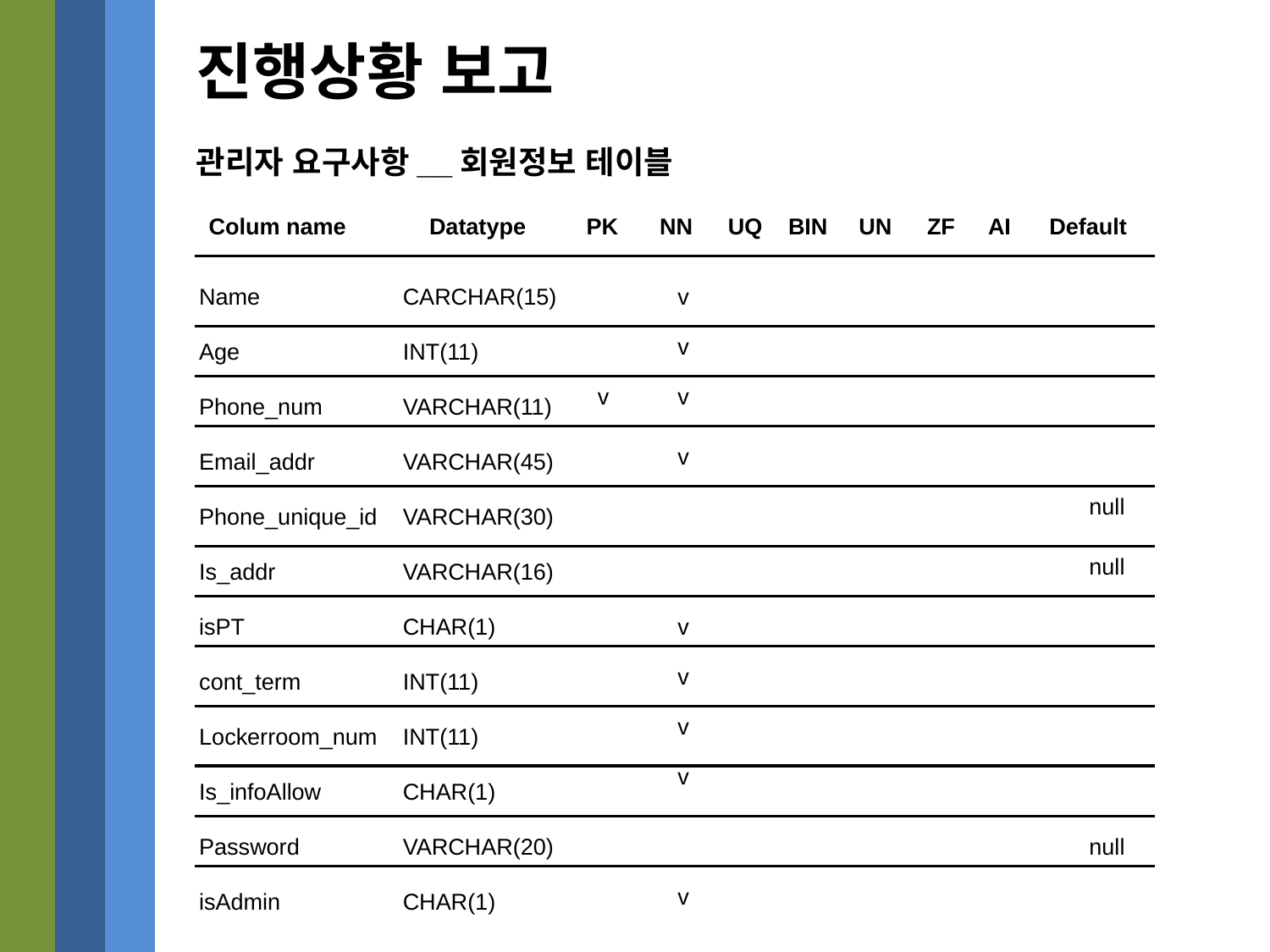

진행상황 보고
관리자 요구사항__회원정보 테이블
Colum name
Datatype
PK
NN
UQ
BIN
UN
ZF
AI
Default
Name

Age

Phone_num

Email_addr

Phone_unique_id

Is_addr

isPT

cont_term

Lockerroom_num

Is_infoAllow

Password

isAdmin
CARCHAR(15)

INT(11)

VARCHAR(11)

VARCHAR(45)

VARCHAR(30)

VARCHAR(16)

CHAR(1)

INT(11)

INT(11)

CHAR(1)

VARCHAR(20)

CHAR(1)

v
v
v
v
v
null
null
v
v
v
v
null
v